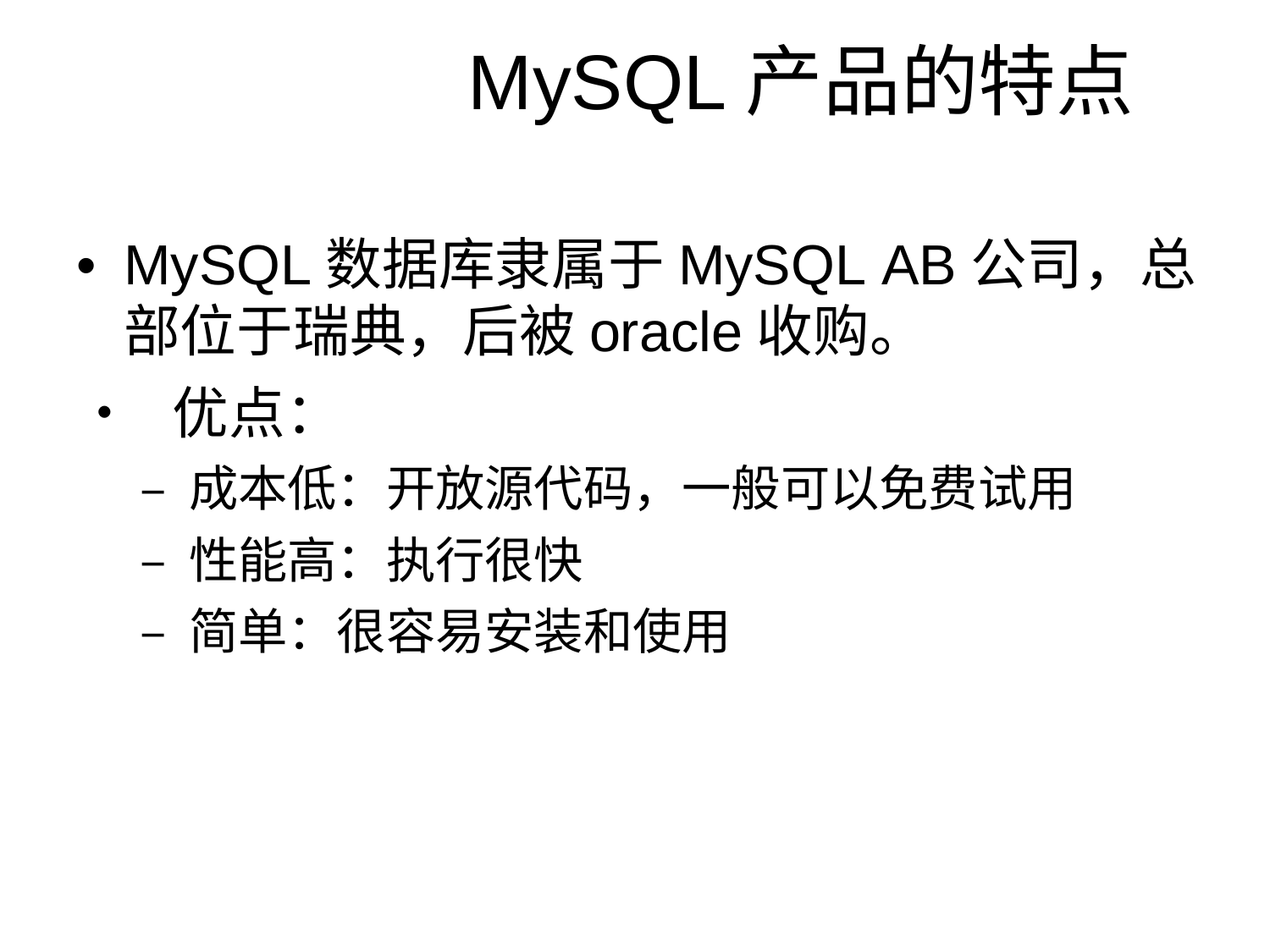

MySQL产品的特点
• MySQL数据库隶属于MySQL AB公司，总
部位于瑞典，后被oracle收购。
• 优点：
– 成本低：开放源代码，一般可以免费试用
– 性能高：执行很快
– 简单：很容易安装和使用